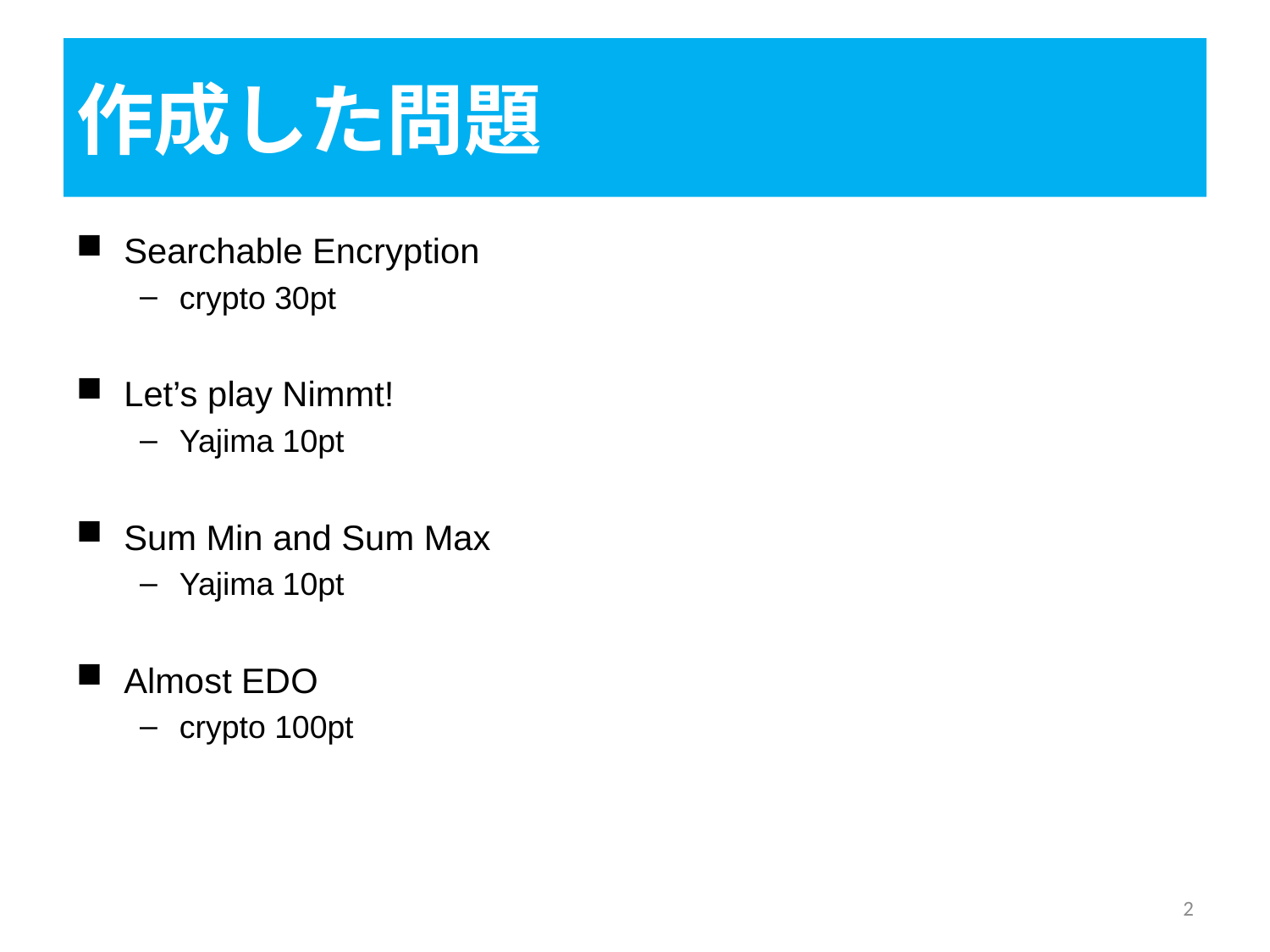

# 作成した問題
Searchable Encryption
crypto 30pt

Let’s play Nimmt!
Yajima 10pt

Sum Min and Sum Max
Yajima 10pt

Almost EDO
crypto 100pt
2